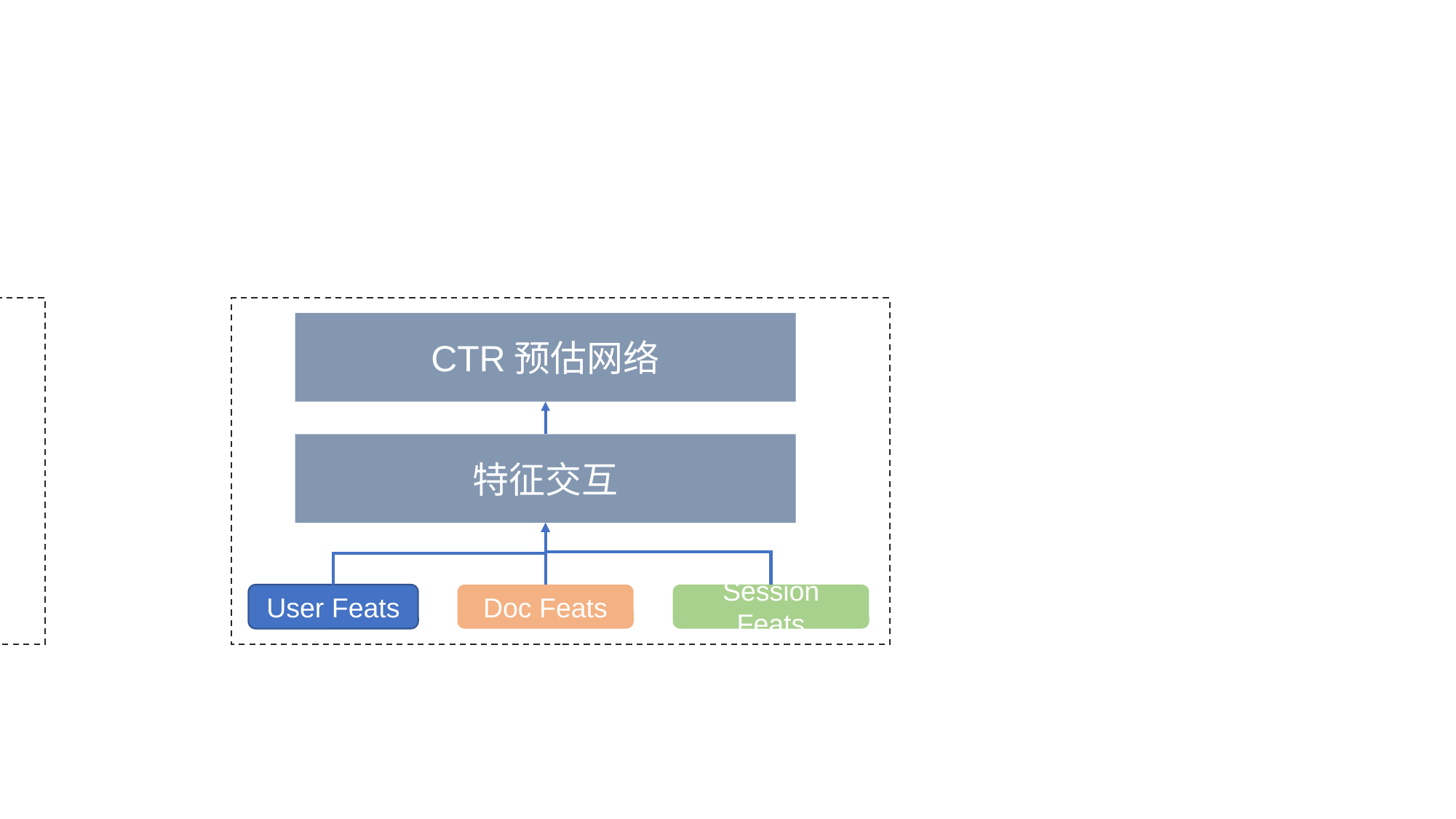

CTR预估网络

特征交互
User Feats
Doc Feats
Session Feats